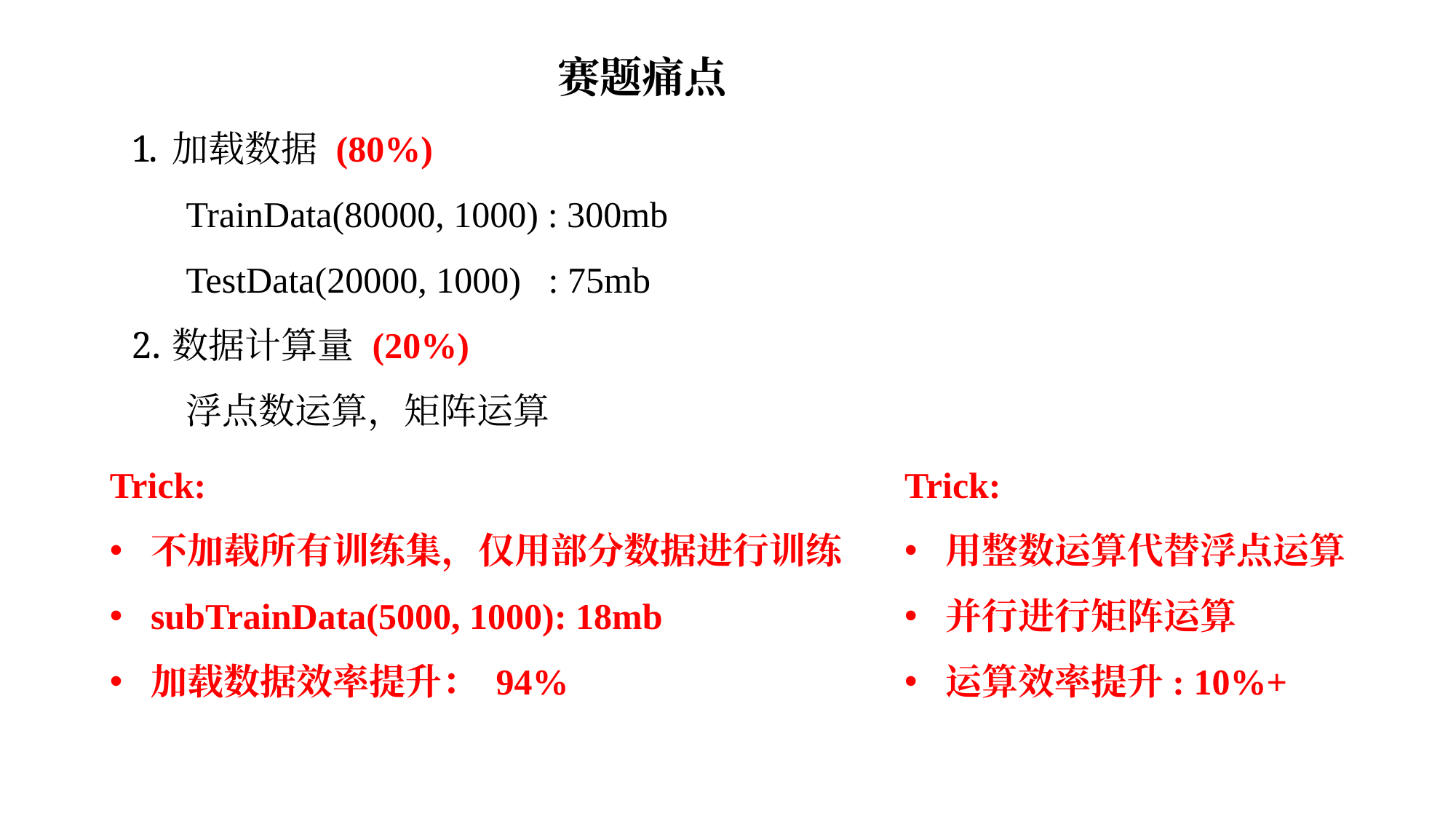

赛题痛点
加载数据 (80%)
TrainData(80000, 1000) : 300mb
TestData(20000, 1000)   : 75mb
数据计算量 (20%)
浮点数运算，矩阵运算
Trick:
不加载所有训练集，仅用部分数据进行训练
subTrainData(5000, 1000): 18mb
加载数据效率提升： 94%
Trick:
用整数运算代替浮点运算
并行进行矩阵运算
运算效率提升: 10%+